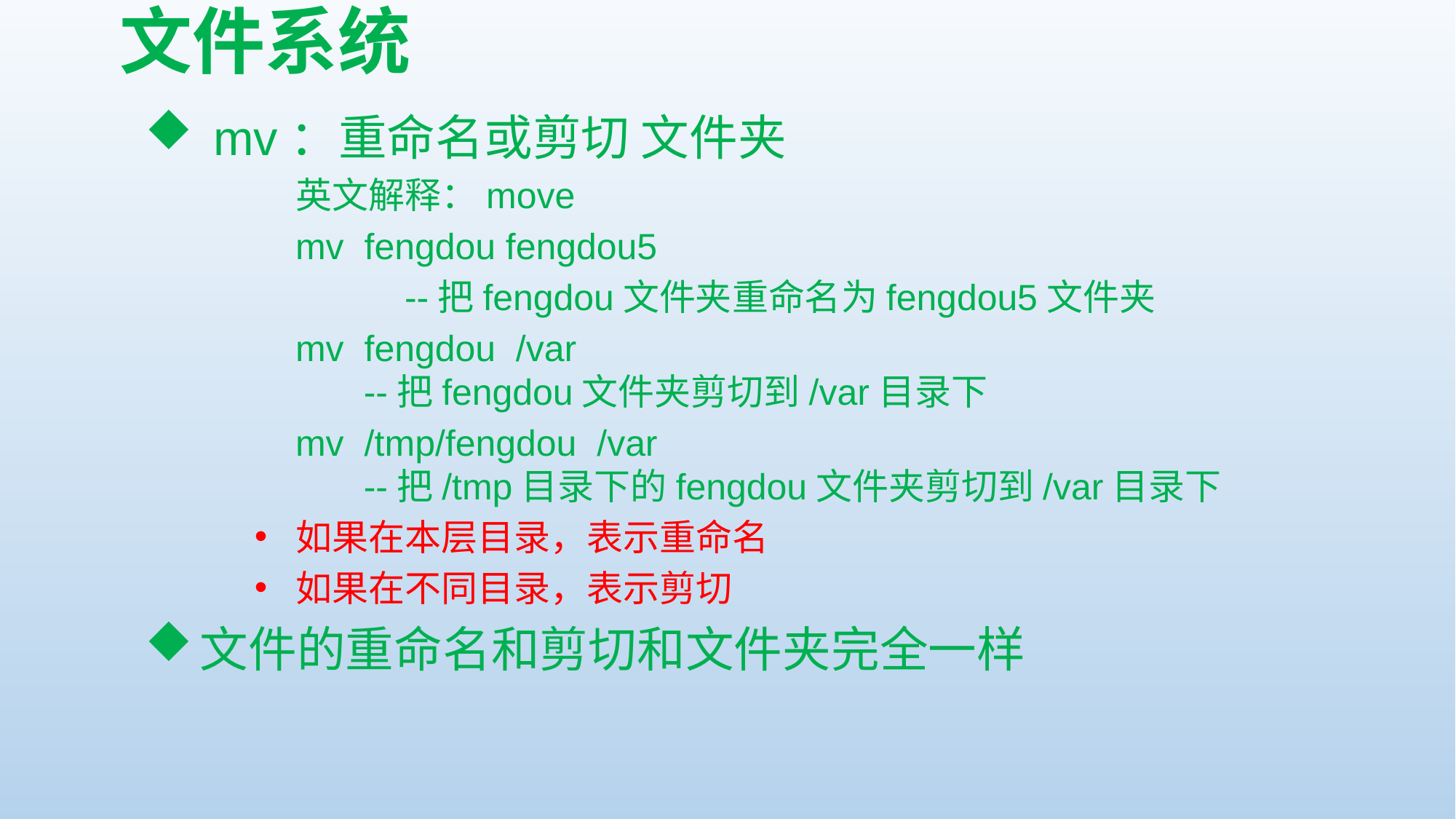

# 文件系统
 mv：重命名或剪切 文件夹
		英文解释：move
		mv  fengdou fengdou5
			--把fengdou文件夹重命名为fengdou5文件夹
		mv  fengdou  /var
		--把fengdou文件夹剪切到/var目录下
		mv  /tmp/fengdou  /var
		--把/tmp目录下的fengdou文件夹剪切到/var目录下
如果在本层目录，表示重命名
如果在不同目录，表示剪切
文件的重命名和剪切和文件夹完全一样